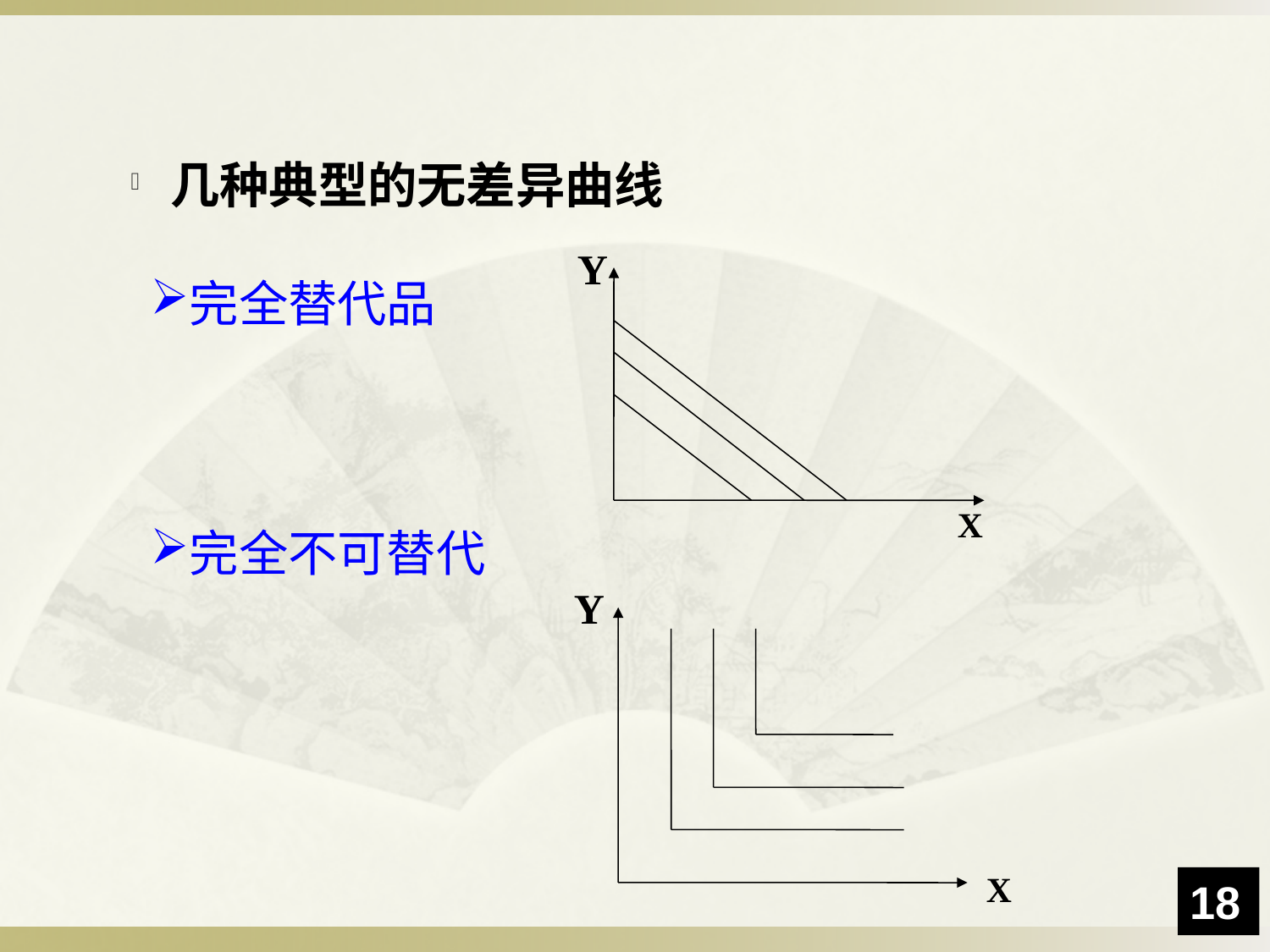

几种典型的无差异曲线
Y

X

完全替代品
完全不可替代
Y

X

18